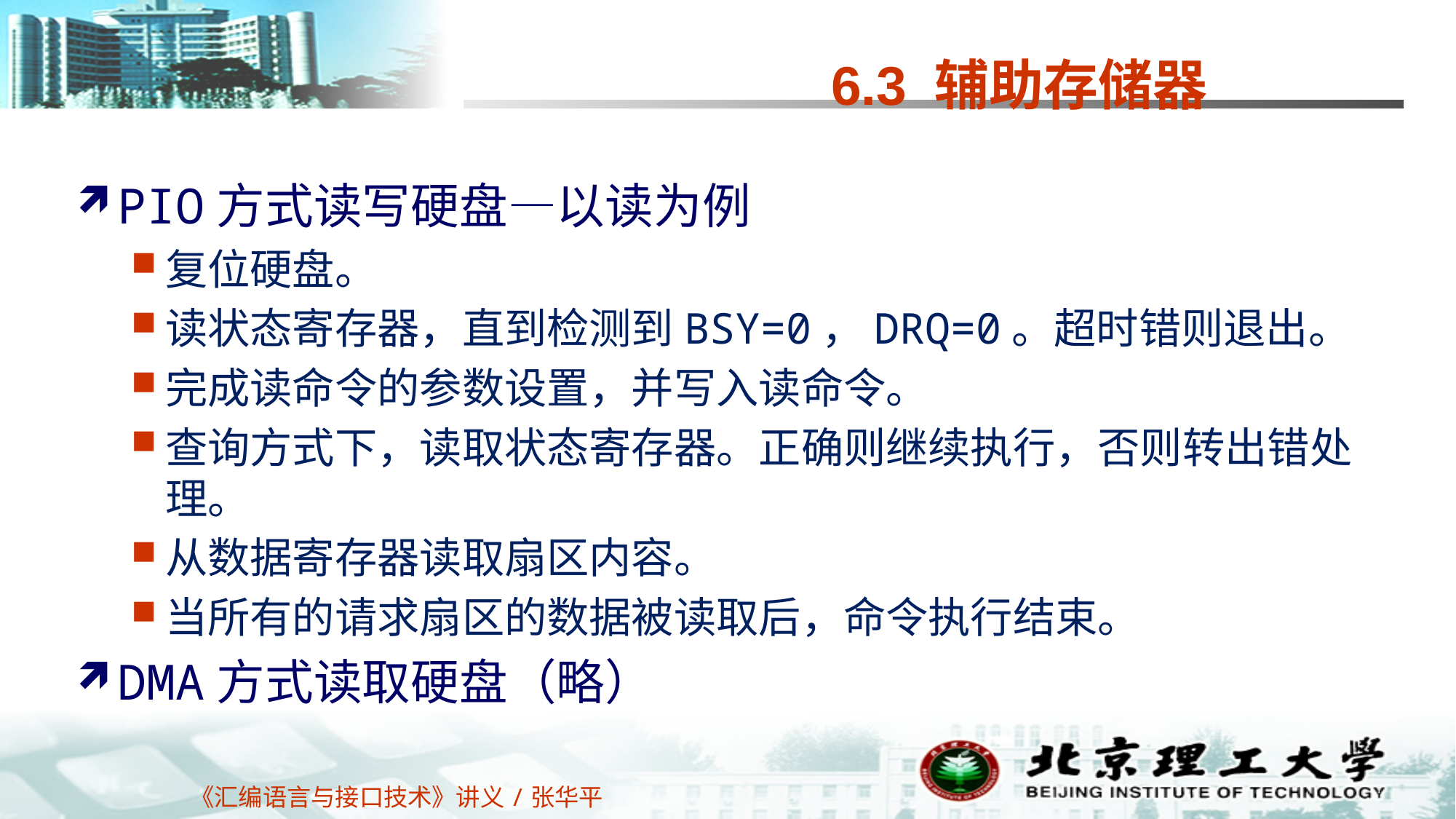

# 6.3 辅助存储器
PIO方式读写硬盘—以读为例
复位硬盘。
读状态寄存器，直到检测到BSY=0，DRQ=0。超时错则退出。
完成读命令的参数设置，并写入读命令。
查询方式下，读取状态寄存器。正确则继续执行，否则转出错处理。
从数据寄存器读取扇区内容。
当所有的请求扇区的数据被读取后，命令执行结束。
DMA方式读取硬盘（略）